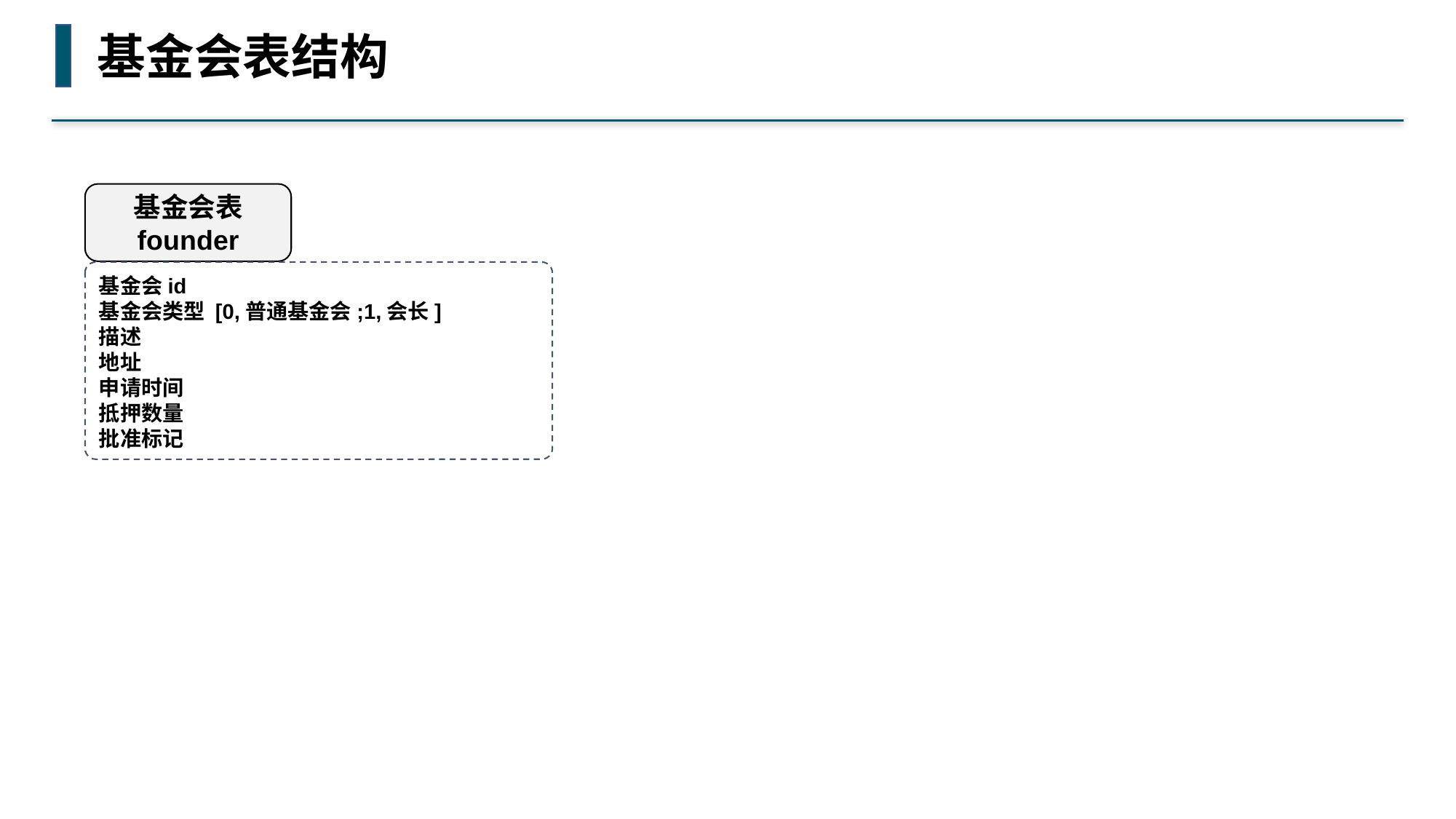

基金会表结构

基金会表
founder
基金会id
基金会类型 [0,普通基金会;1,会长]
描述
地址
申请时间
抵押数量
批准标记